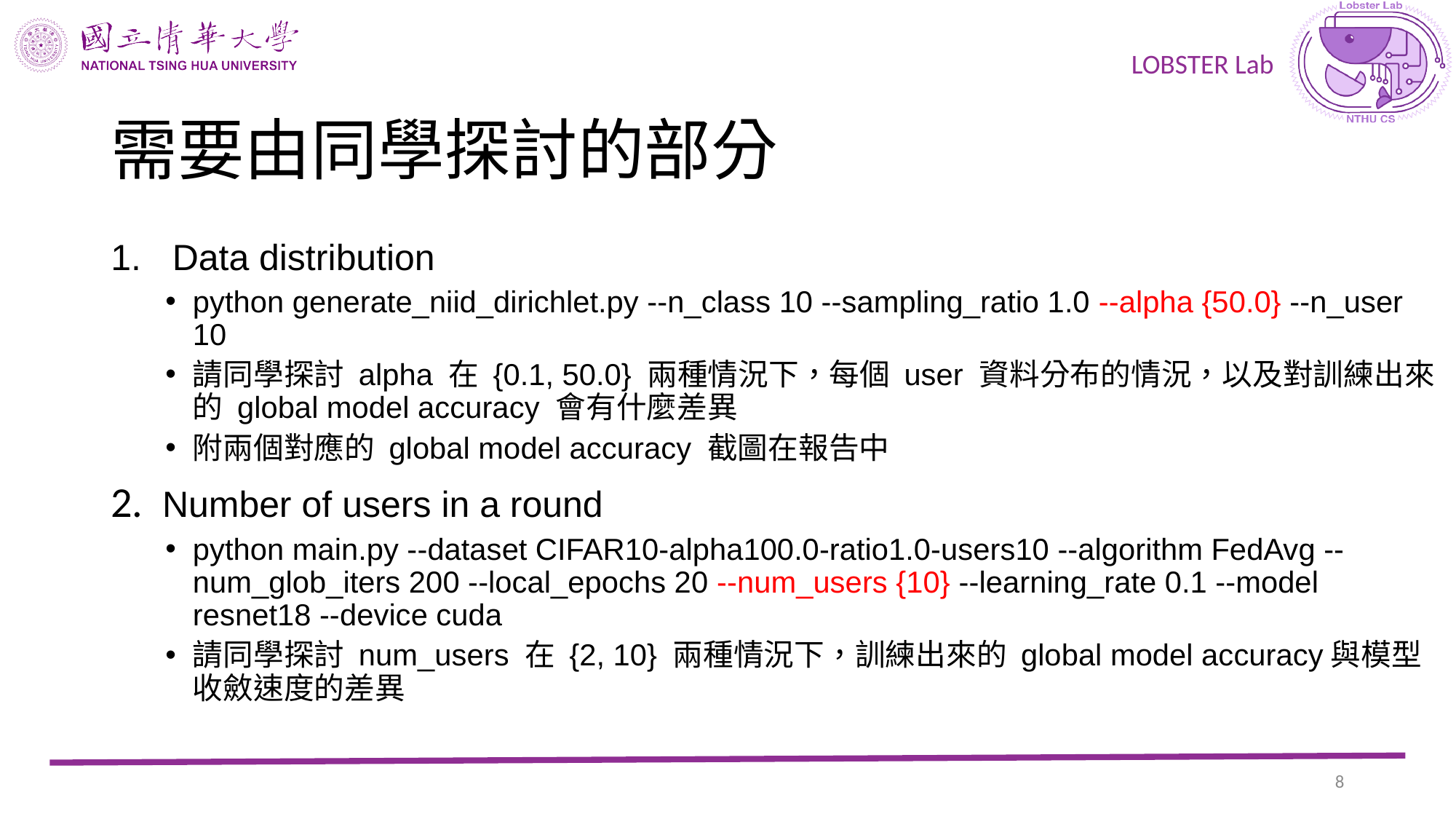

# 需要由同學探討的部分
Data distribution
python generate_niid_dirichlet.py --n_class 10 --sampling_ratio 1.0 --alpha {50.0} --n_user 10
請同學探討 alpha 在 {0.1, 50.0} 兩種情況下，每個 user 資料分布的情況，以及對訓練出來的 global model accuracy 會有什麼差異
附兩個對應的 global model accuracy 截圖在報告中
2.  Number of users in a round
python main.py --dataset CIFAR10-alpha100.0-ratio1.0-users10 --algorithm FedAvg --num_glob_iters 200 --local_epochs 20 --num_users {10} --learning_rate 0.1 --model resnet18 --device cuda
請同學探討 num_users 在 {2, 10} 兩種情況下，訓練出來的 global model accuracy與模型收斂速度的差異

8